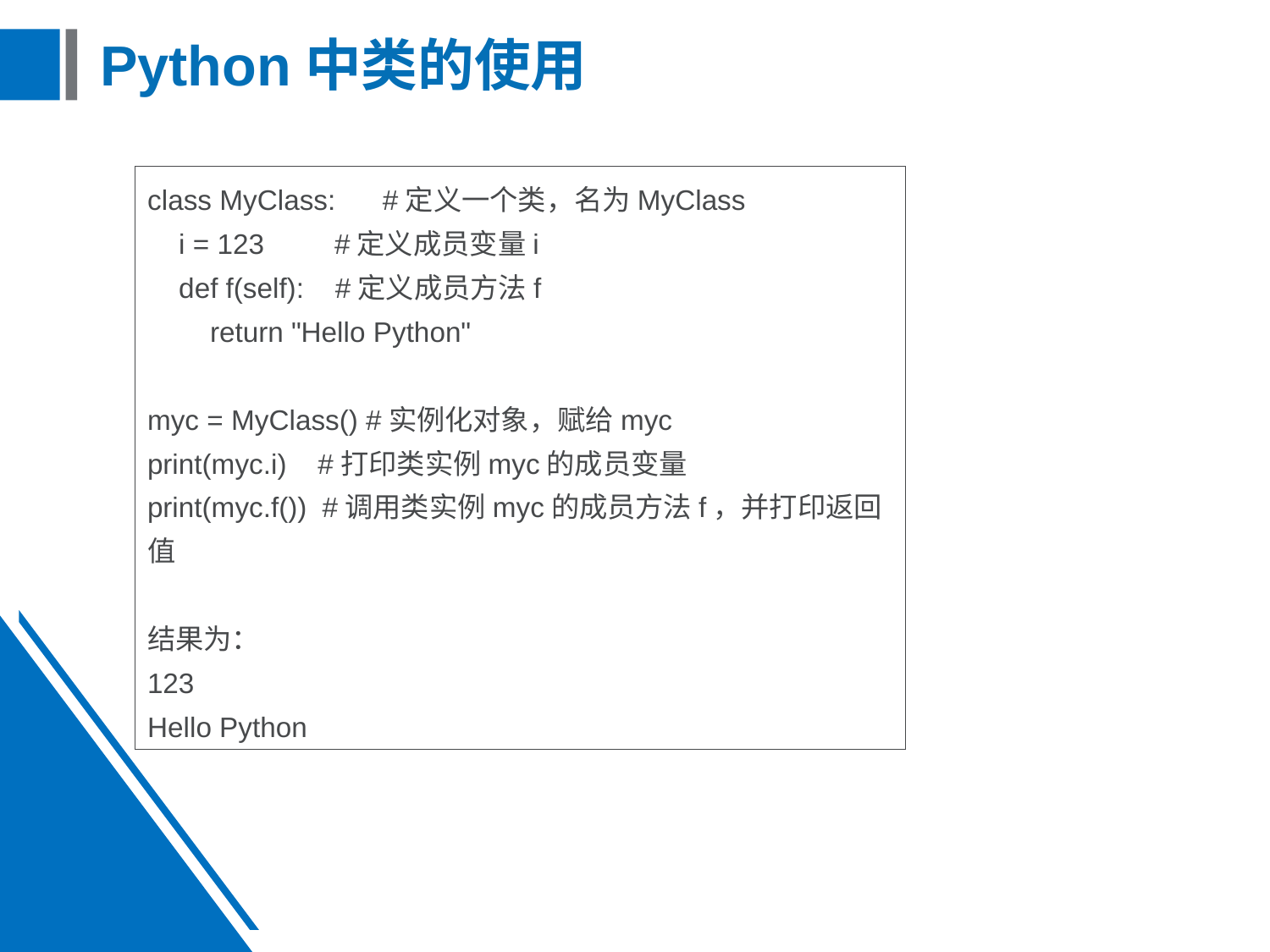

# Python中类的使用
class MyClass:      #定义一个类，名为MyClass
    i = 123         #定义成员变量i
    def f(self):    #定义成员方法f
        return "Hello Python"

myc = MyClass() #实例化对象，赋给myc
print(myc.i)    #打印类实例myc的成员变量
print(myc.f())  #调用类实例myc的成员方法f，并打印返回值

结果为：
123
Hello Python